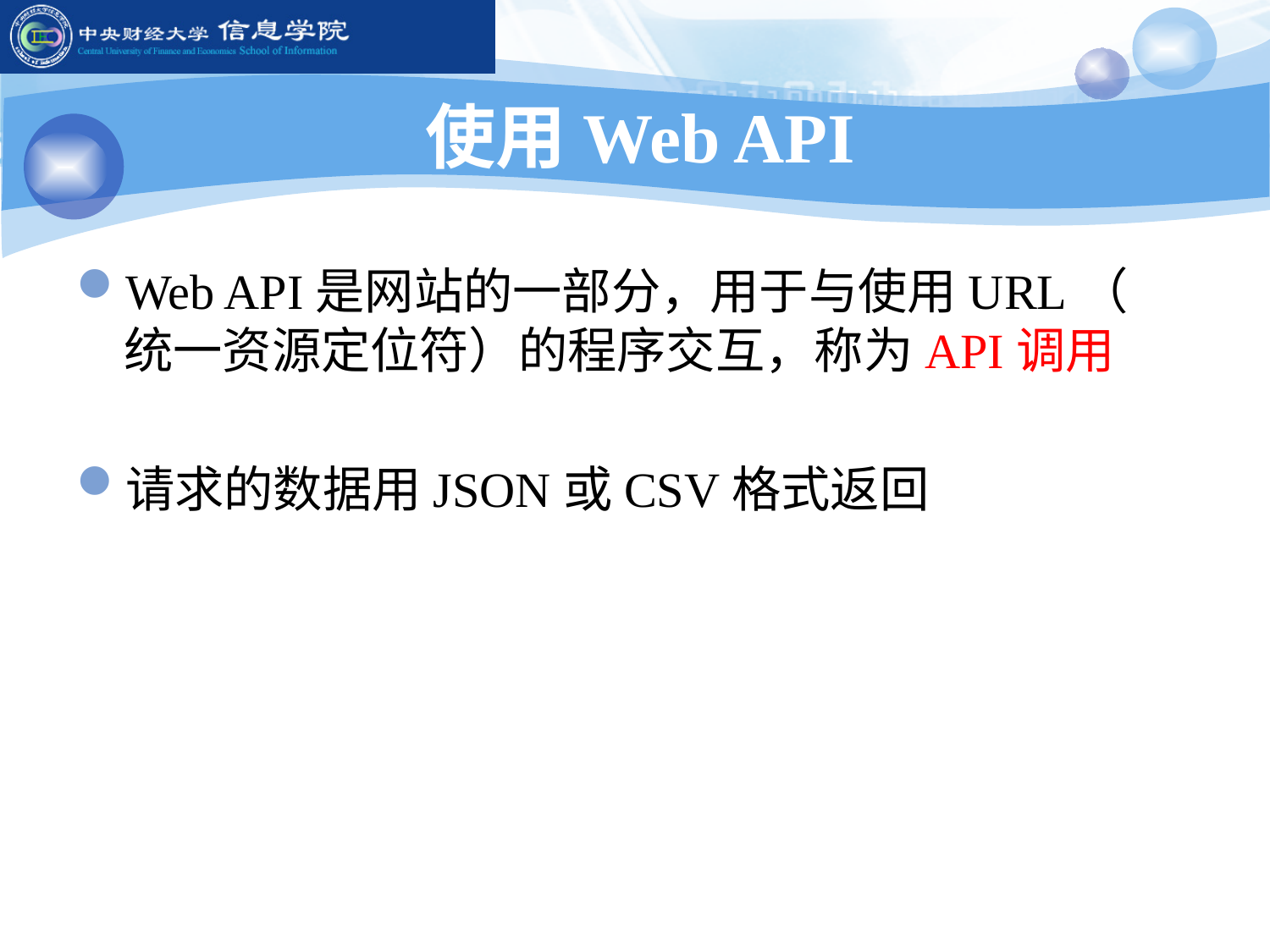

# 使用Web API
Web API是网站的一部分，用于与使用URL（
统一资源定位符）的程序交互，称为API调用

请求的数据用JSON或CSV格式返回